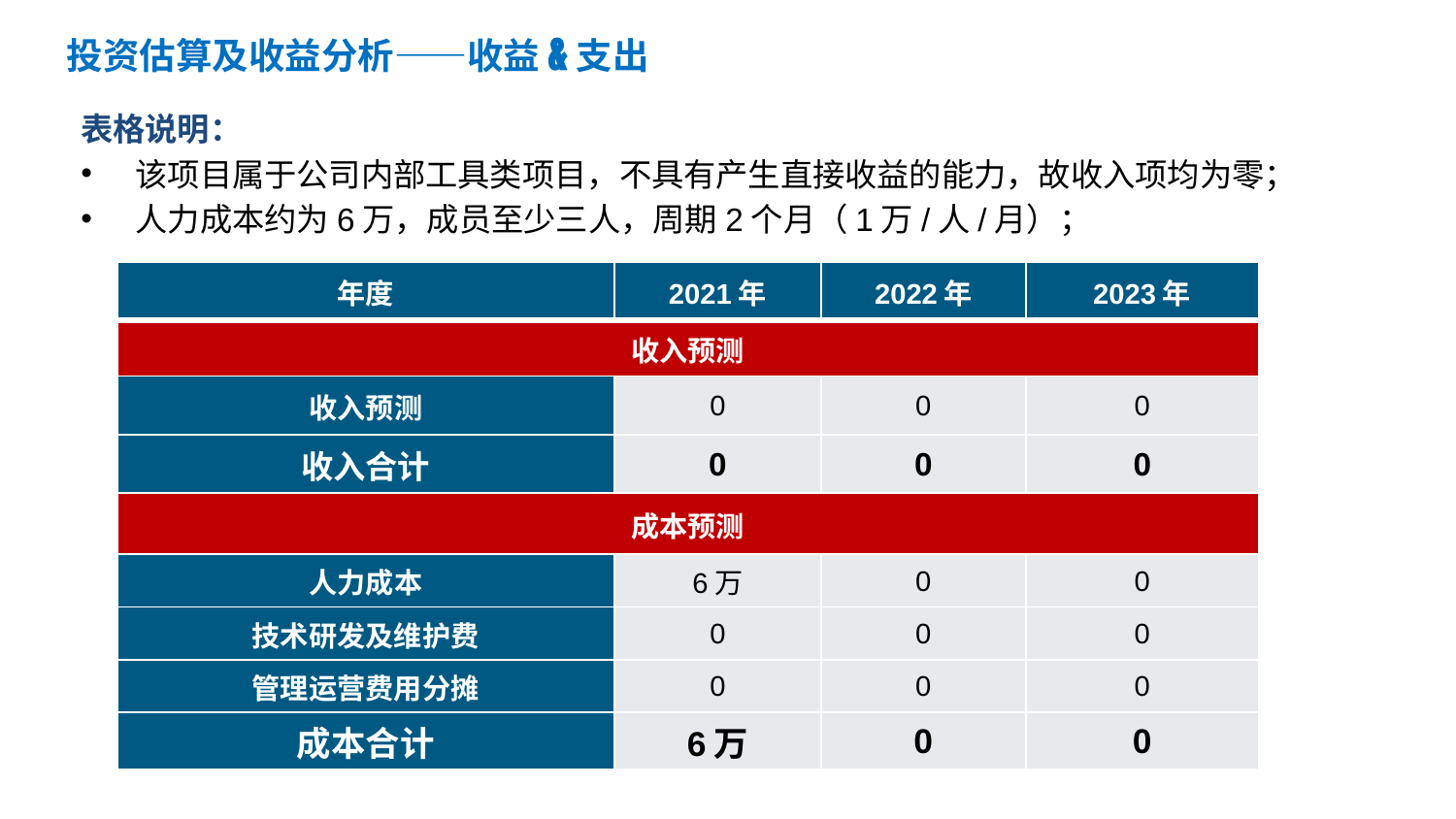

目 录
投资估算及收益分析——收益&支出
表格说明：
该项目属于公司内部工具类项目，不具有产生直接收益的能力，故收入项均为零；
人力成本约为6万，成员至少三人，周期2个月（1万/人/月）；
| 年度 | 2021年 | 2022年 | 2023年 |
| --- | --- | --- | --- |
| 收入预测 |  |  |  |
| 收入预测 | 0 | 0 | 0 |
| 收入合计 | 0 | 0 | 0 |
| 成本预测 |  |  |  |
| 人力成本 | 6万 | 0 | 0 |
| 技术研发及维护费 | 0 | 0 | 0 |
| 管理运营费用分摊 | 0 | 0 | 0 |
| 成本合计 | 6万 | 0 | 0 |